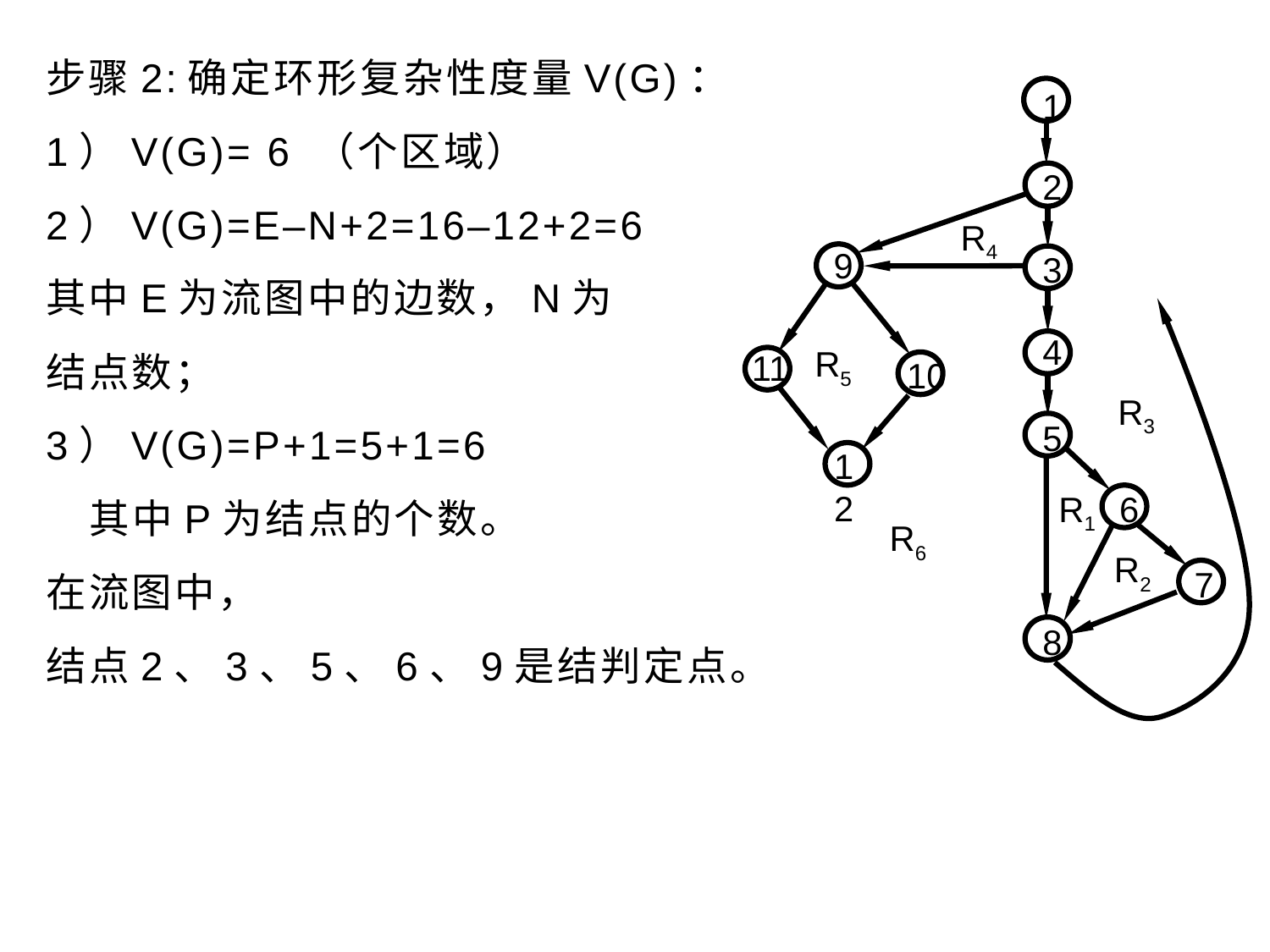

步骤2:确定环形复杂性度量V(G)：
1）V(G)= 6 （个区域）
2）V(G)=E–N+2=16–12+2=6
其中E为流图中的边数，N为
结点数；
3）V(G)=P+1=5+1=6
   其中P为结点的个数。
在流图中，
结点2、3、5、6、9是结判定点。

1

2

R4
9

3

4

R5
11

10

R3

5

12

6
R1
R6

R2

7

8